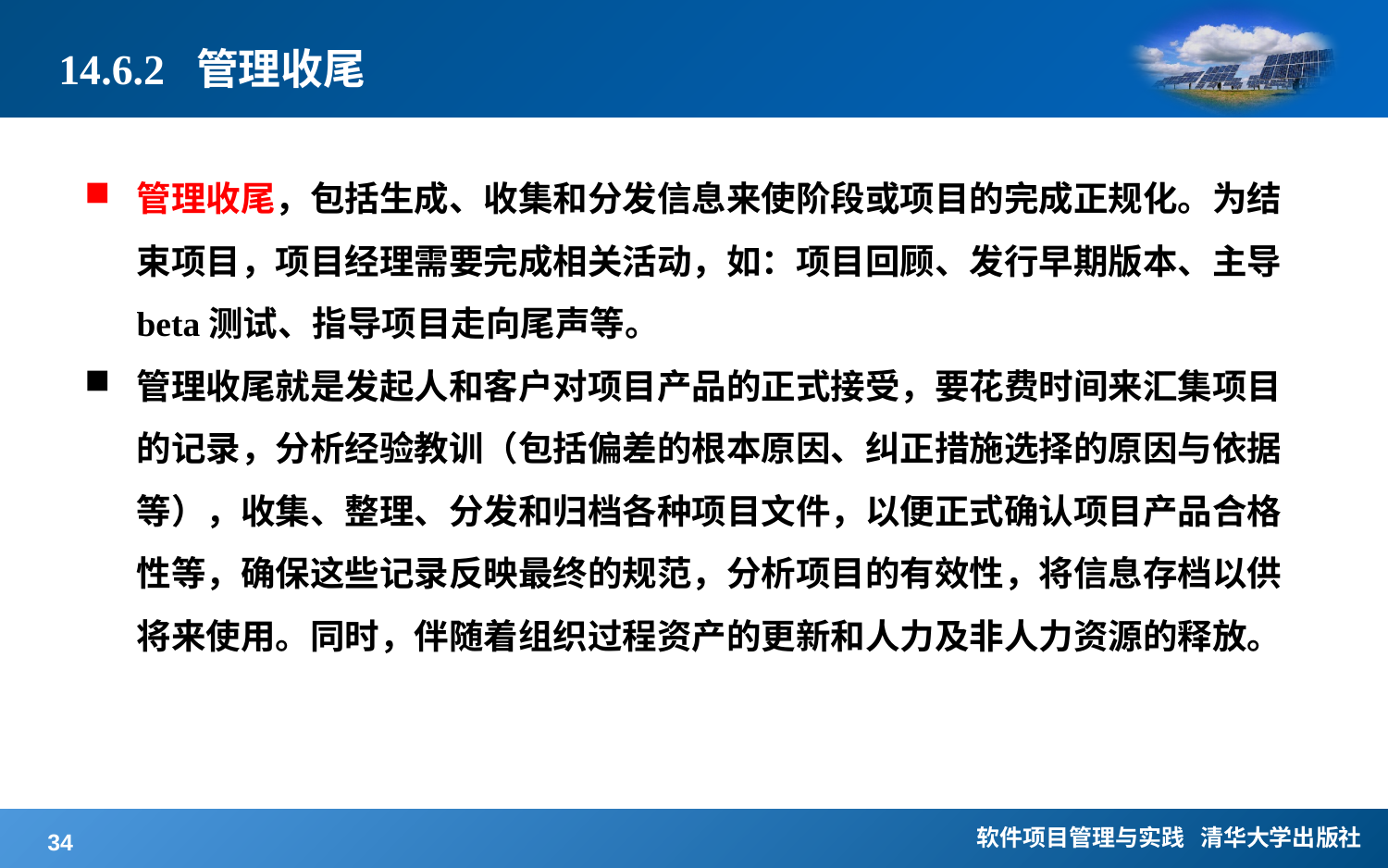

# 14.6.2  管理收尾
管理收尾，包括生成、收集和分发信息来使阶段或项目的完成正规化。为结束项目，项目经理需要完成相关活动，如：项目回顾、发行早期版本、主导beta测试、指导项目走向尾声等。
管理收尾就是发起人和客户对项目产品的正式接受，要花费时间来汇集项目的记录，分析经验教训（包括偏差的根本原因、纠正措施选择的原因与依据等），收集、整理、分发和归档各种项目文件，以便正式确认项目产品合格性等，确保这些记录反映最终的规范，分析项目的有效性，将信息存档以供将来使用。同时，伴随着组织过程资产的更新和人力及非人力资源的释放。